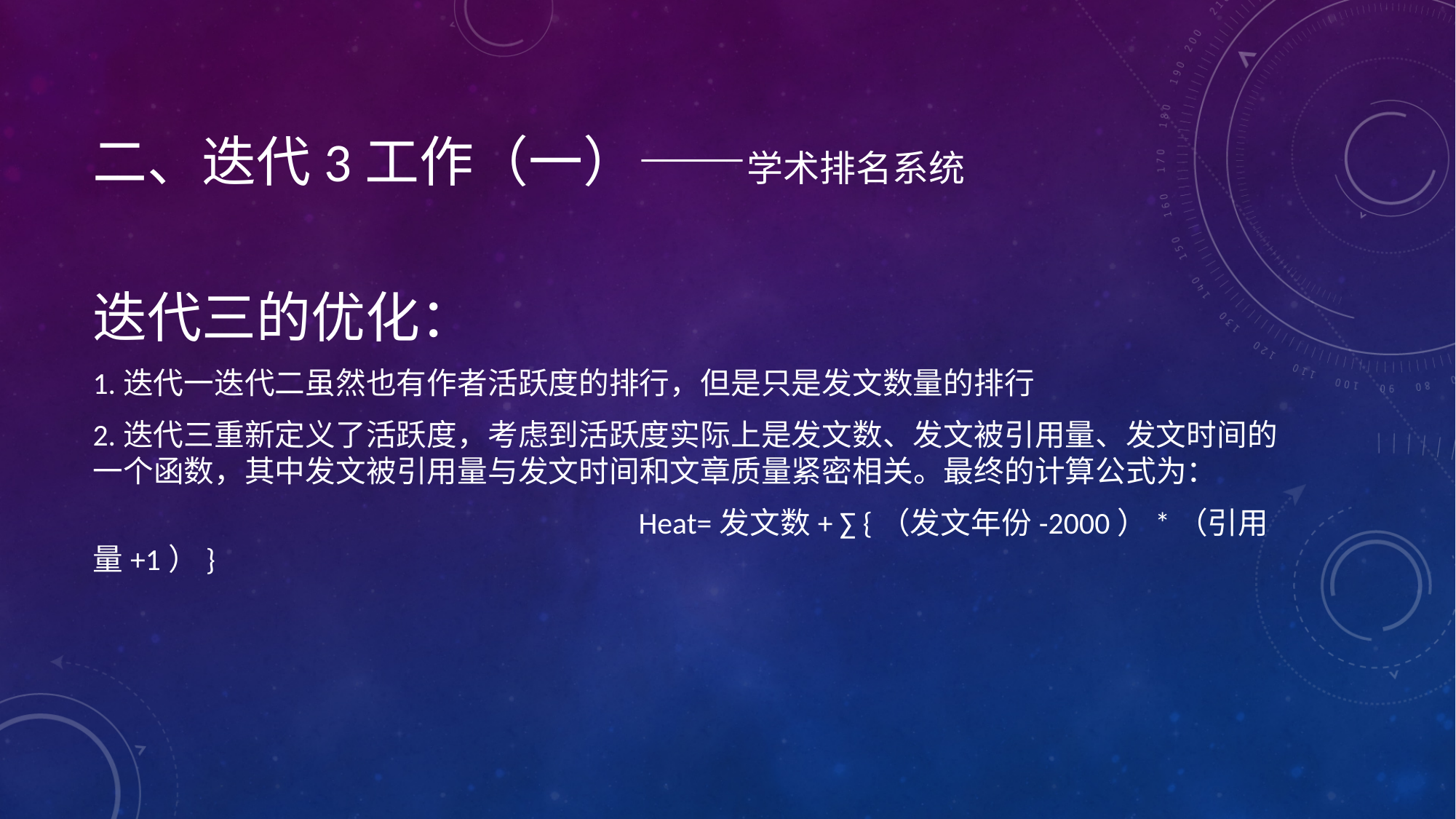

# 二、迭代3工作（一）——学术排名系统
迭代三的优化：
1.迭代一迭代二虽然也有作者活跃度的排行，但是只是发文数量的排行
2.迭代三重新定义了活跃度，考虑到活跃度实际上是发文数、发文被引用量、发文时间的一个函数，其中发文被引用量与发文时间和文章质量紧密相关。最终的计算公式为：
					Heat=发文数+ ∑ {（发文年份-2000）*（引用量+1）}